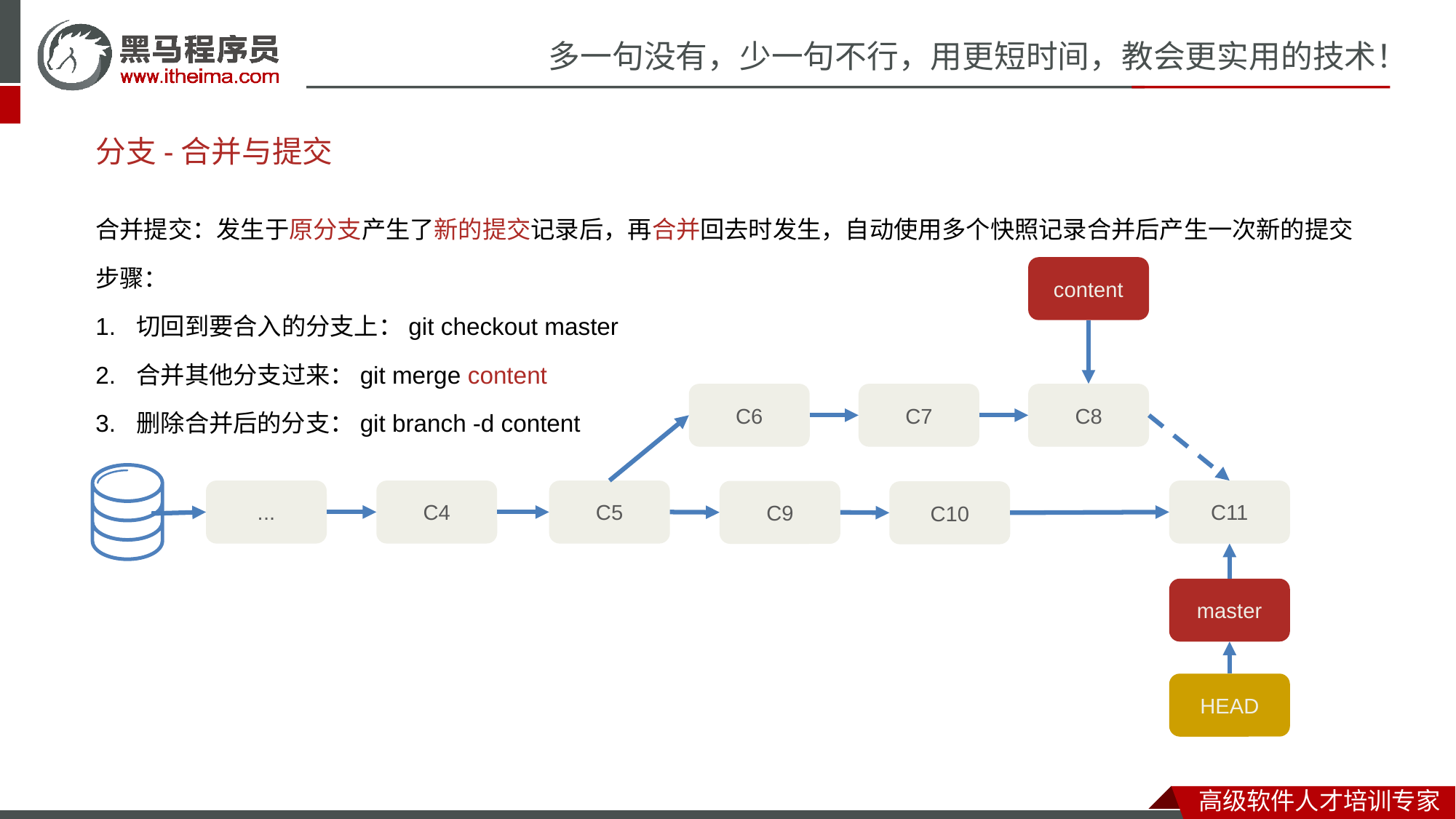

# 分支-合并与提交
合并提交：发生于原分支产生了新的提交记录后，再合并回去时发生，自动使用多个快照记录合并后产生一次新的提交
步骤：
切回到要合入的分支上：git checkout master
合并其他分支过来：git merge content
删除合并后的分支：git branch -d content

content
C6
C7
C8

C5
C4
...
C11
C9
C10
master
HEAD